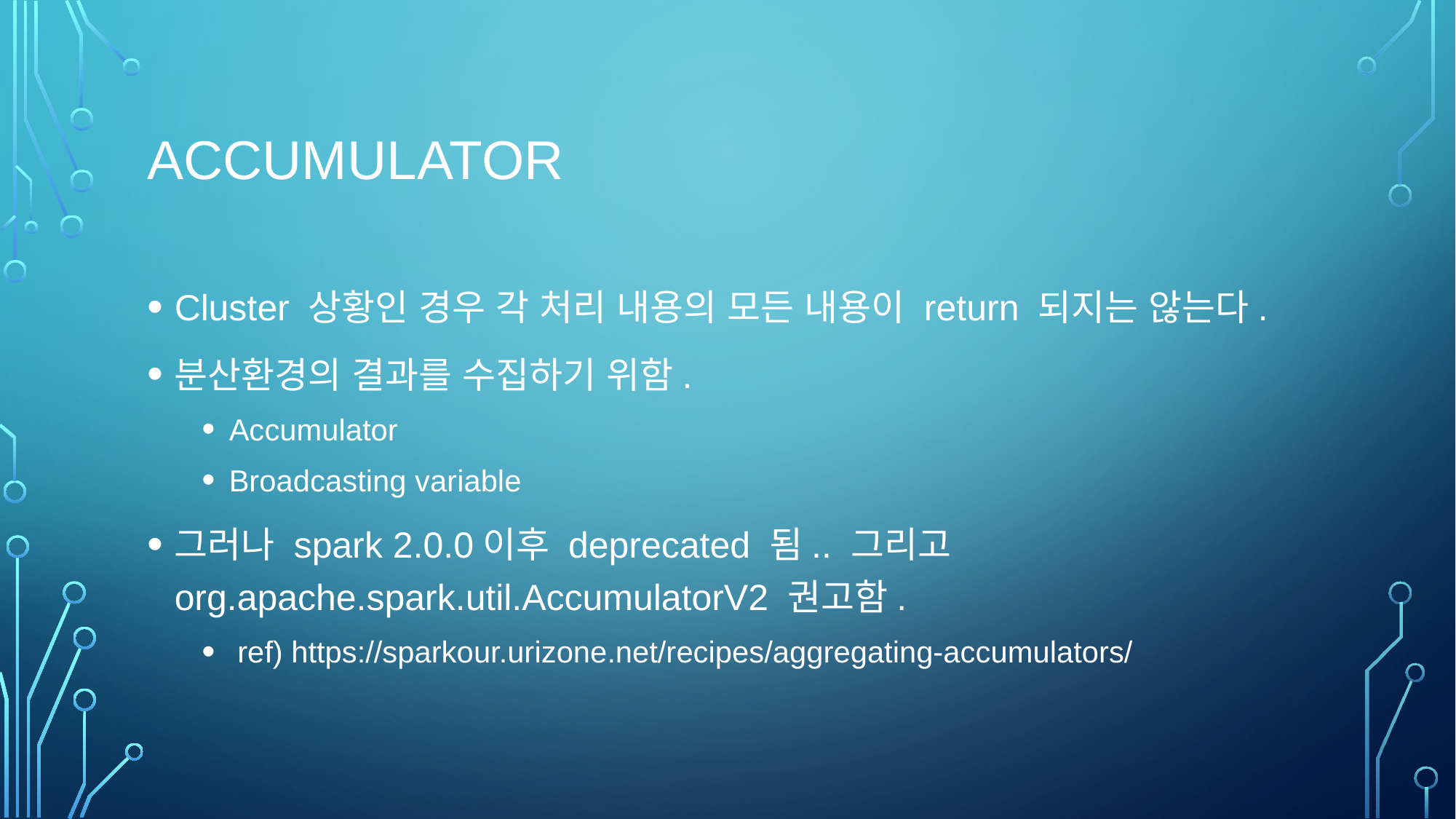

# Accumulator
Cluster 상황인 경우 각 처리 내용의 모든 내용이 return 되지는 않는다.
분산환경의 결과를 수집하기 위함.
Accumulator
Broadcasting variable
그러나 spark 2.0.0이후 deprecated 됨.. 그리고 org.apache.spark.util.AccumulatorV2 권고함.
 ref) https://sparkour.urizone.net/recipes/aggregating-accumulators/